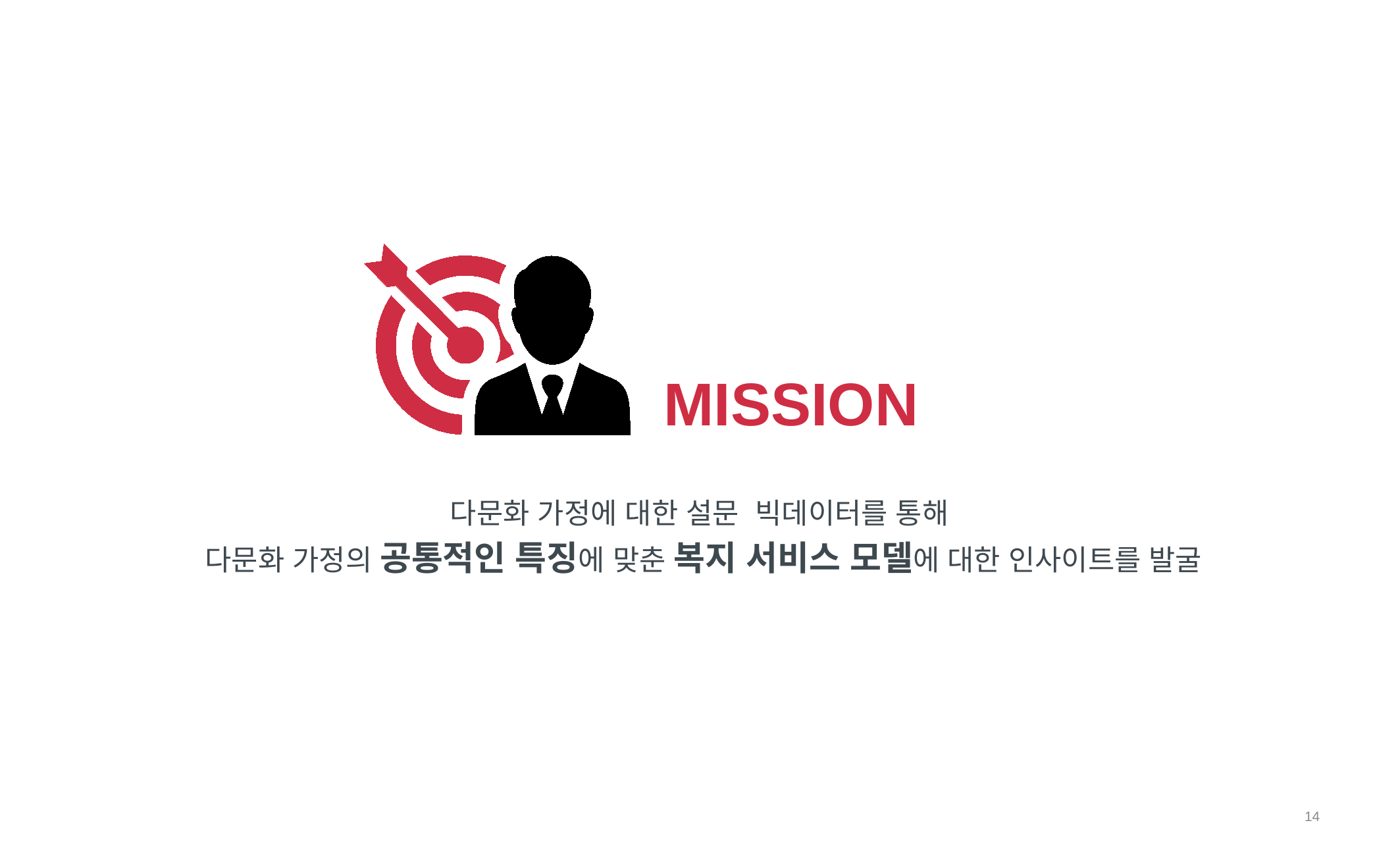

MISSION
다문화 가정에 대한 설문  빅데이터를 통해
다문화 가정의 공통적인 특징에 맞춘 복지 서비스 모델에 대한 인사이트를 발굴
14